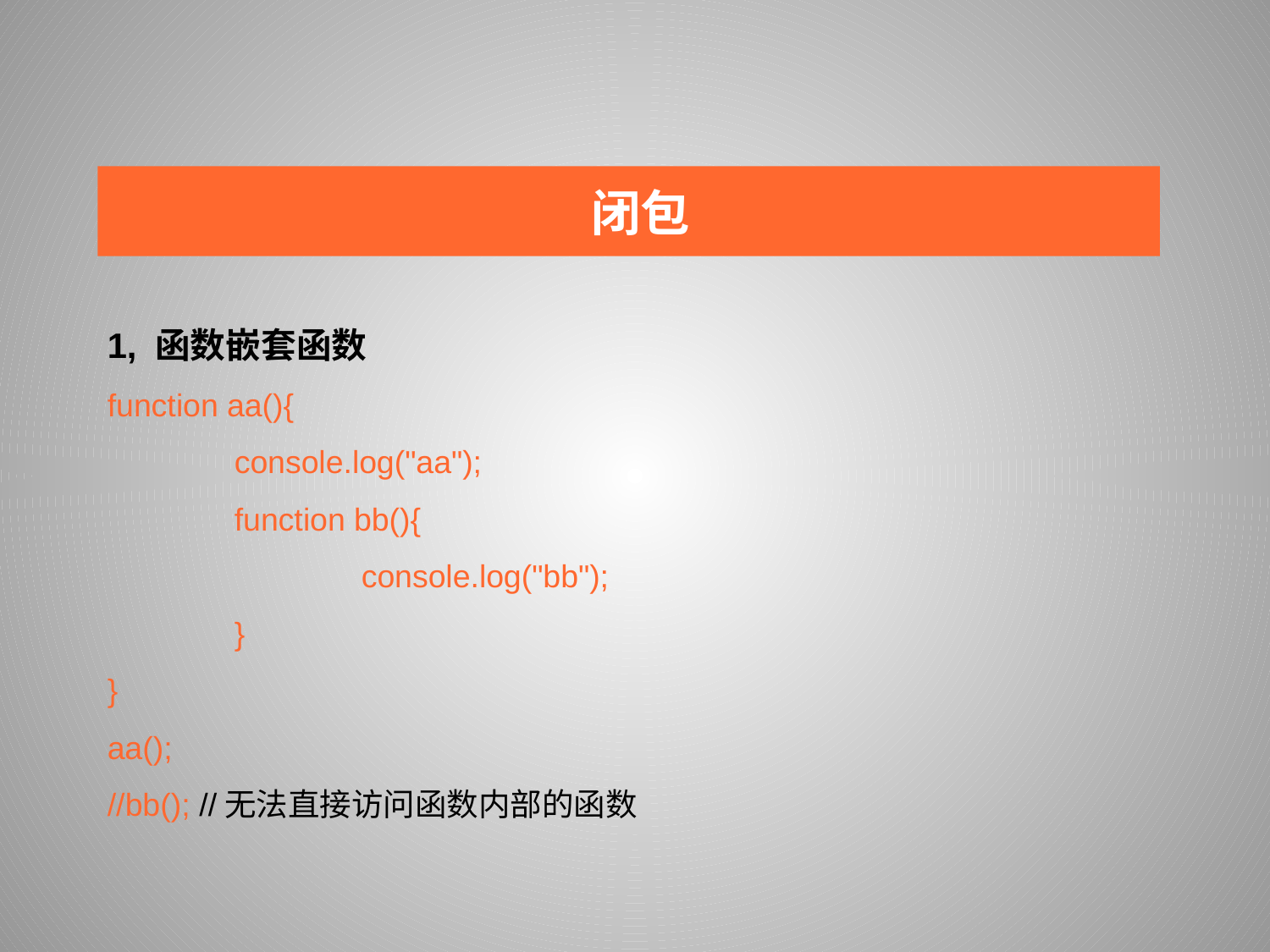

闭包
1, 函数嵌套函数
function aa(){
	console.log("aa");
	function bb(){
		console.log("bb");
	}
}
aa();
//bb(); //无法直接访问函数内部的函数